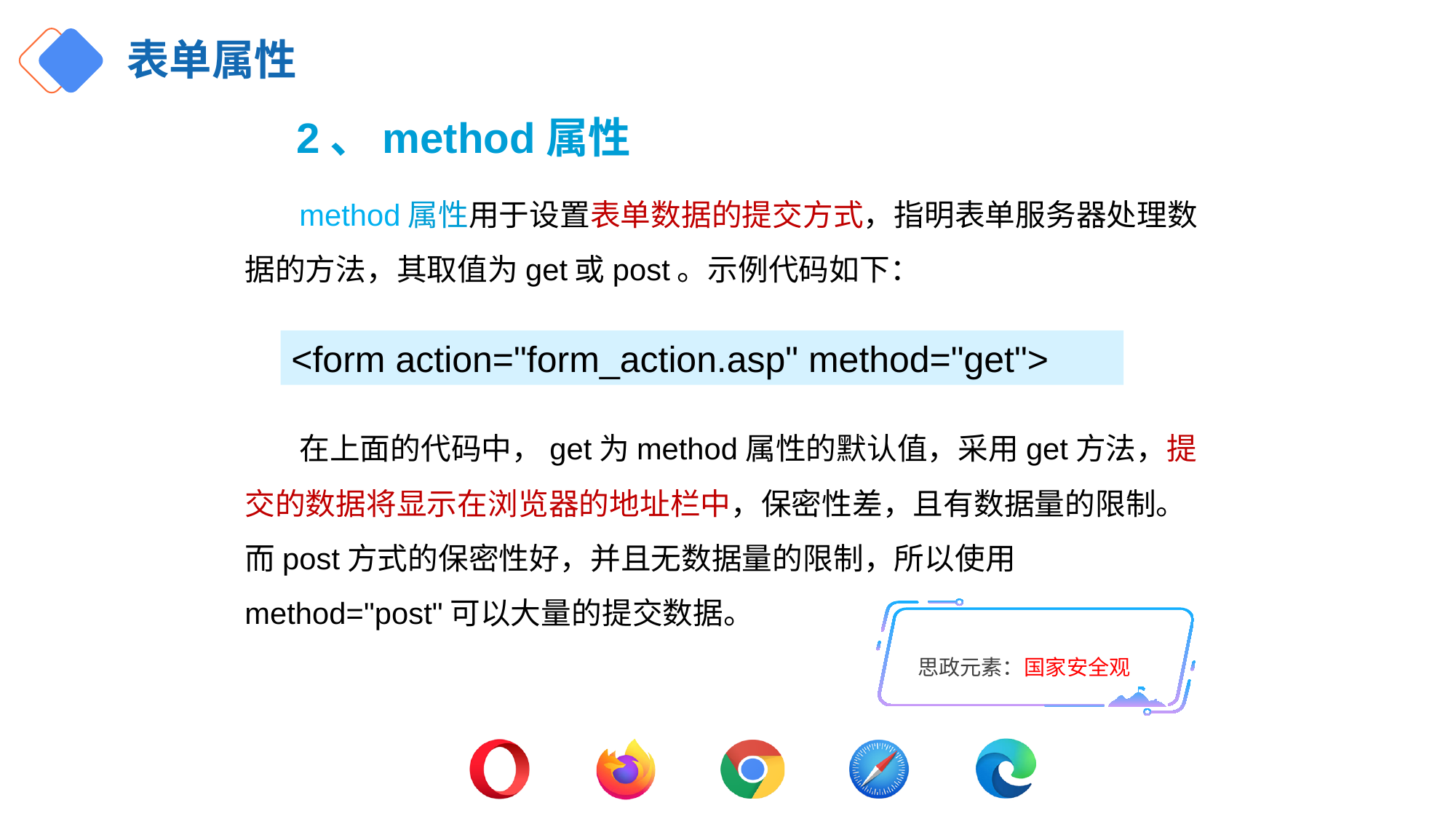

# 表单属性

2、method属性
method属性用于设置表单数据的提交方式，指明表单服务器处理数据的方法，其取值为get或post。示例代码如下：

在上面的代码中，get为method属性的默认值，采用get方法，提交的数据将显示在浏览器的地址栏中，保密性差，且有数据量的限制。而post方式的保密性好，并且无数据量的限制，所以使用method="post"可以大量的提交数据。
<form action="form_action.asp" method="get">

思政元素：国家安全观